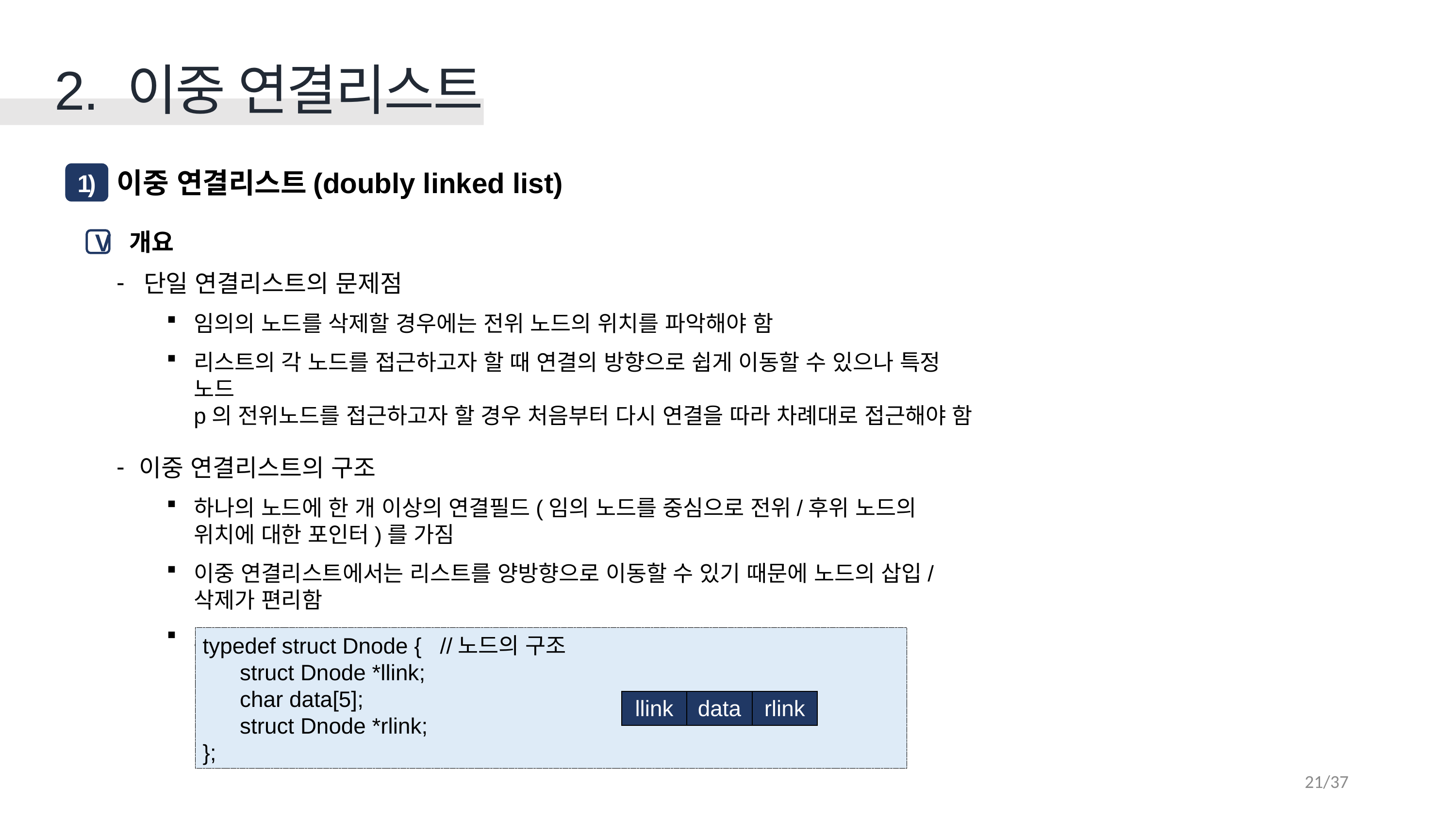

2. 이중 연결리스트

 이중 연결리스트(doubly linked list)
1)
 개요

단일 연결리스트의 문제점

임의의 노드를 삭제할 경우에는 전위 노드의 위치를 파악해야 함

리스트의 각 노드를 접근하고자 할 때 연결의 방향으로 쉽게 이동할 수 있으나 특정 노드
p의 전위노드를 접근하고자 할 경우 처음부터 다시 연결을 따라 차례대로 접근해야 함

이중 연결리스트의 구조

하나의 노드에 한 개 이상의 연결필드(임의 노드를 중심으로 전위/후위 노드의 위치에 대한 포인터)를 가짐

이중 연결리스트에서는 리스트를 양방향으로 이동할 수 있기 때문에 노드의 삽입/삭제가 편리함

노드 구조에 대한 정의

V
typedef struct Dnode {   //노드의 구조
      struct Dnode *llink;
      char data[5];
      struct Dnode *rlink;
};
|  |  |  |
| --- | --- | --- |
| llink | data | rlink |
21/37